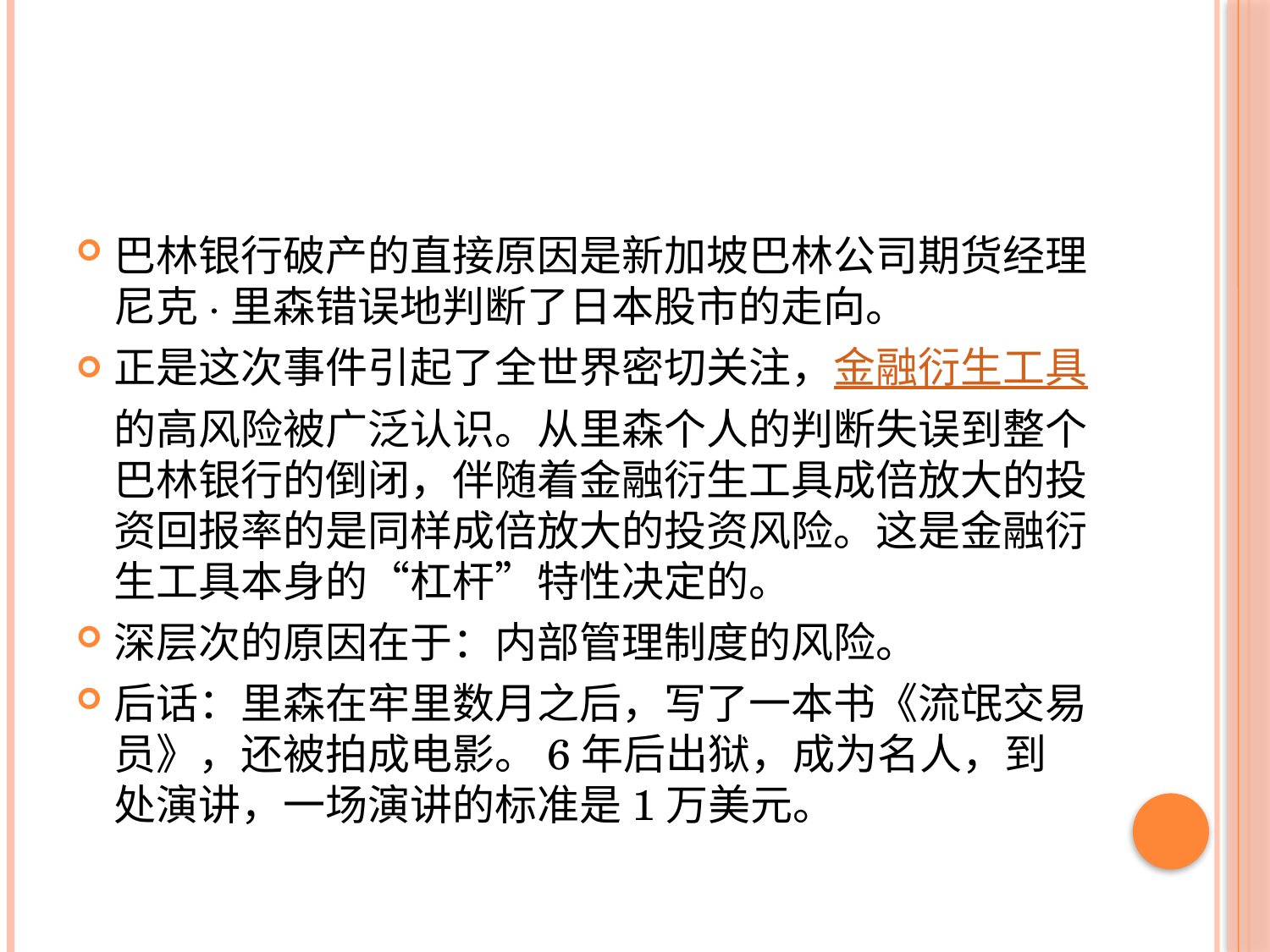

#
巴林银行破产的直接原因是新加坡巴林公司期货经理尼克·里森错误地判断了日本股市的走向。
正是这次事件引起了全世界密切关注，金融衍生工具的高风险被广泛认识。从里森个人的判断失误到整个巴林银行的倒闭，伴随着金融衍生工具成倍放大的投资回报率的是同样成倍放大的投资风险。这是金融衍生工具本身的“杠杆”特性决定的。
深层次的原因在于：内部管理制度的风险。
后话：里森在牢里数月之后，写了一本书《流氓交易员》，还被拍成电影。6年后出狱，成为名人，到处演讲，一场演讲的标准是1万美元。